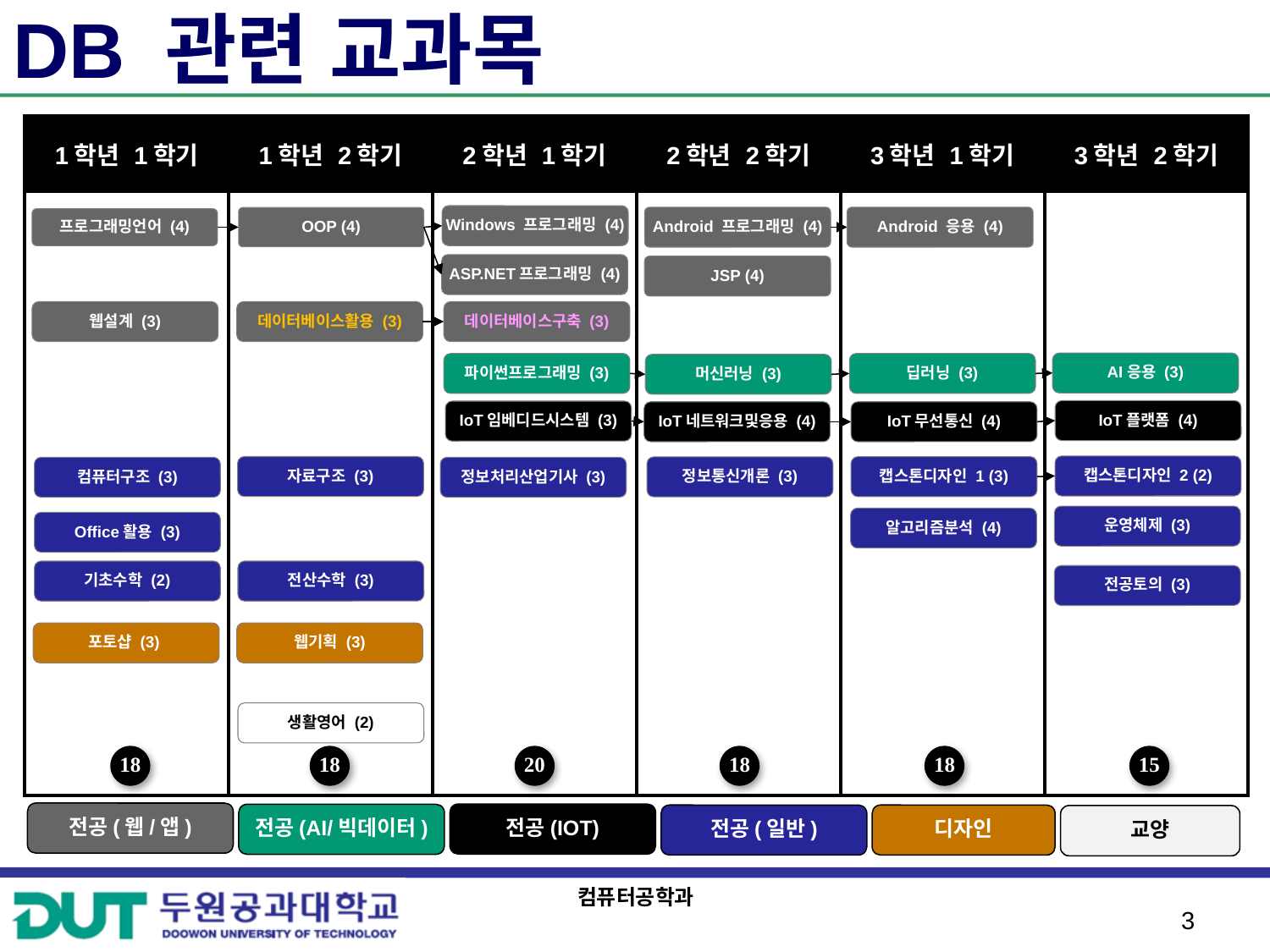

# DB 관련 교과목
| 1학년 1학기 | 1학년 2학기 | 2학년 1학기 | 2학년 2학기 | 3학년 1학기 | 3학년 2학기 |
| --- | --- | --- | --- | --- | --- |
|  |  |  |  |  |  |
Windows 프로그래밍 (4)
Android 프로그래밍 (4)
Android 응용 (4)
OOP (4)
프로그래밍언어 (4)
ASP.NET프로그래밍 (4)
JSP (4)
웹설계 (3)
데이터베이스활용 (3)
데이터베이스구축 (3)
AI응용 (3)
파이썬프로그래밍 (3)
딥러닝 (3)
머신러닝 (3)
IoT플랫폼 (4)
IoT임베디드시스템 (3)
IoT네트워크및응용 (4)
IoT무선통신 (4)
캡스톤디자인 2 (2)
자료구조 (3)
캡스톤디자인 1 (3)
정보통신개론 (3)
컴퓨터구조 (3)
정보처리산업기사 (3)
운영체제 (3)
알고리즘분석 (4)
Office활용 (3)
기초수학 (2)
전산수학 (3)
전공토의 (3)
포토샵 (3)
웹기획 (3)
생활영어 (2)
18

18

20

18

18

15

전공(웹/앱)
전공(IOT)
전공(AI/빅데이터)
전공(일반)
디자인
교양